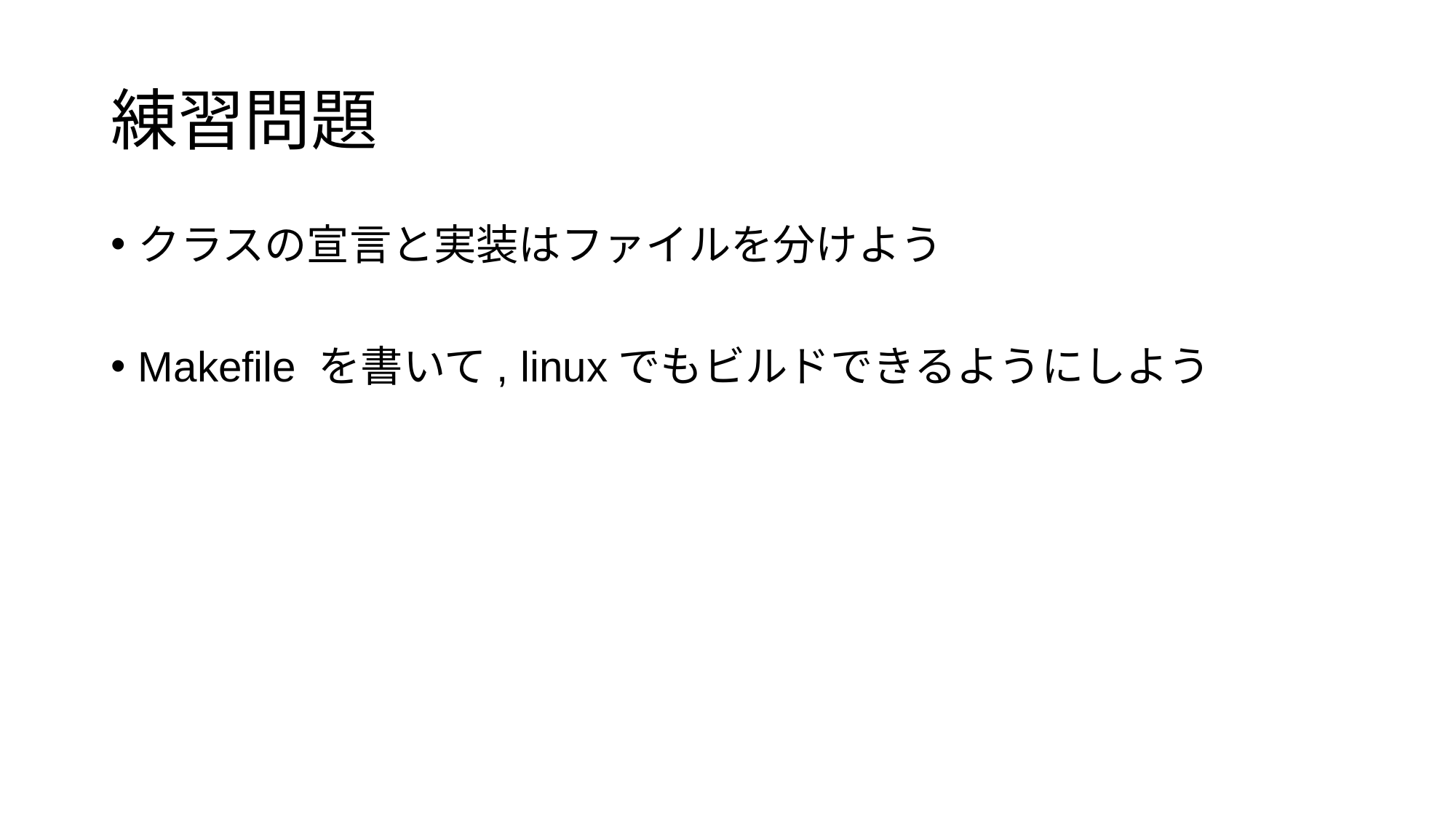

# 練習問題
クラスの宣言と実装はファイルを分けよう

Makefile を書いて, linuxでもビルドできるようにしよう